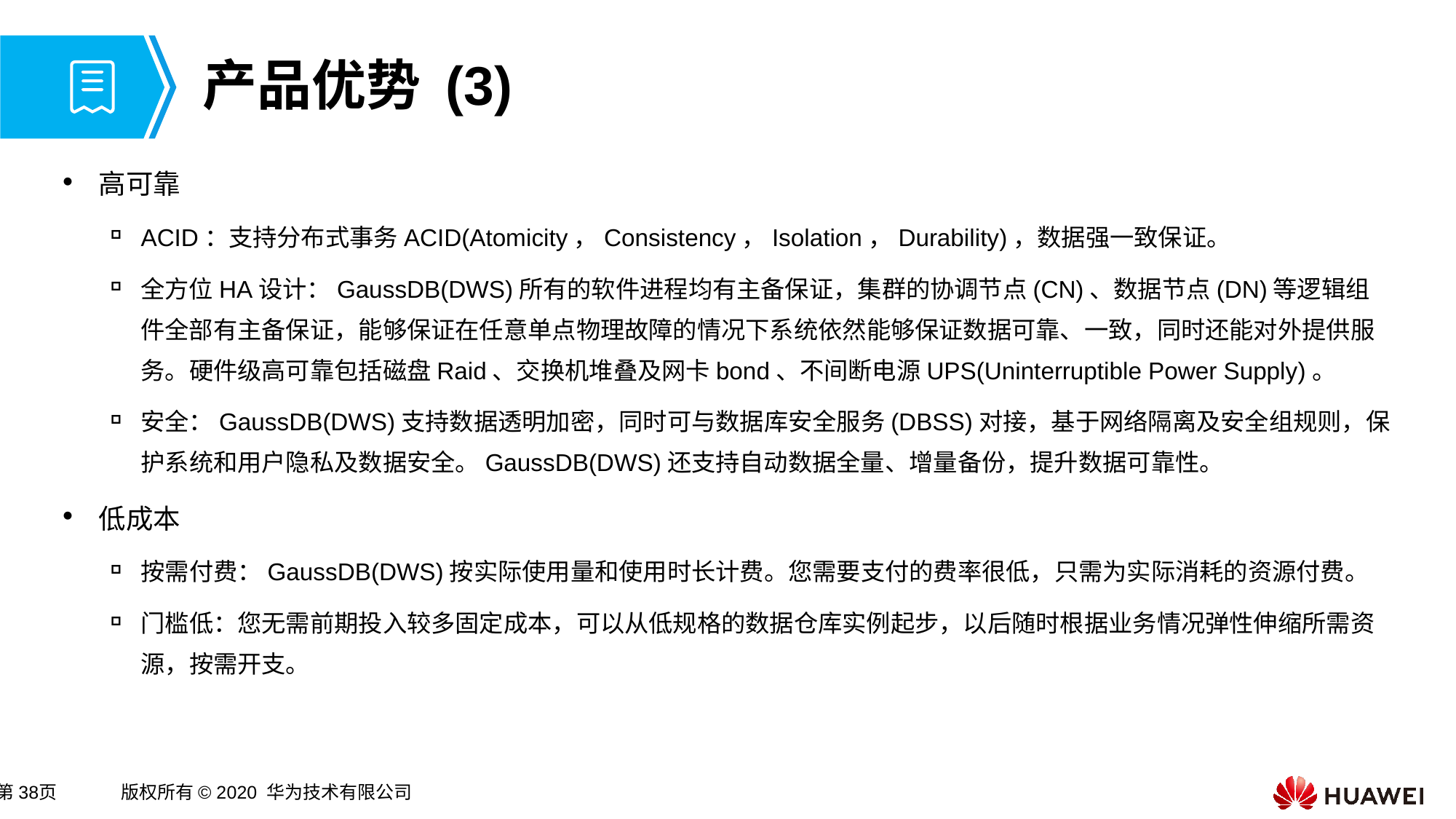

# 产品优势 (3)
高可靠
ACID：支持分布式事务ACID(Atomicity，Consistency，Isolation，Durability)，数据强一致保证。
全方位HA设计：GaussDB(DWS)所有的软件进程均有主备保证，集群的协调节点(CN)、数据节点(DN)等逻辑组件全部有主备保证，能够保证在任意单点物理故障的情况下系统依然能够保证数据可靠、一致，同时还能对外提供服务。硬件级高可靠包括磁盘Raid、交换机堆叠及网卡bond、不间断电源UPS(Uninterruptible Power Supply)。
安全：GaussDB(DWS)支持数据透明加密，同时可与数据库安全服务(DBSS)对接，基于网络隔离及安全组规则，保护系统和用户隐私及数据安全。GaussDB(DWS)还支持自动数据全量、增量备份，提升数据可靠性。
低成本
按需付费：GaussDB(DWS)按实际使用量和使用时长计费。您需要支付的费率很低，只需为实际消耗的资源付费。
门槛低：您无需前期投入较多固定成本，可以从低规格的数据仓库实例起步，以后随时根据业务情况弹性伸缩所需资源，按需开支。